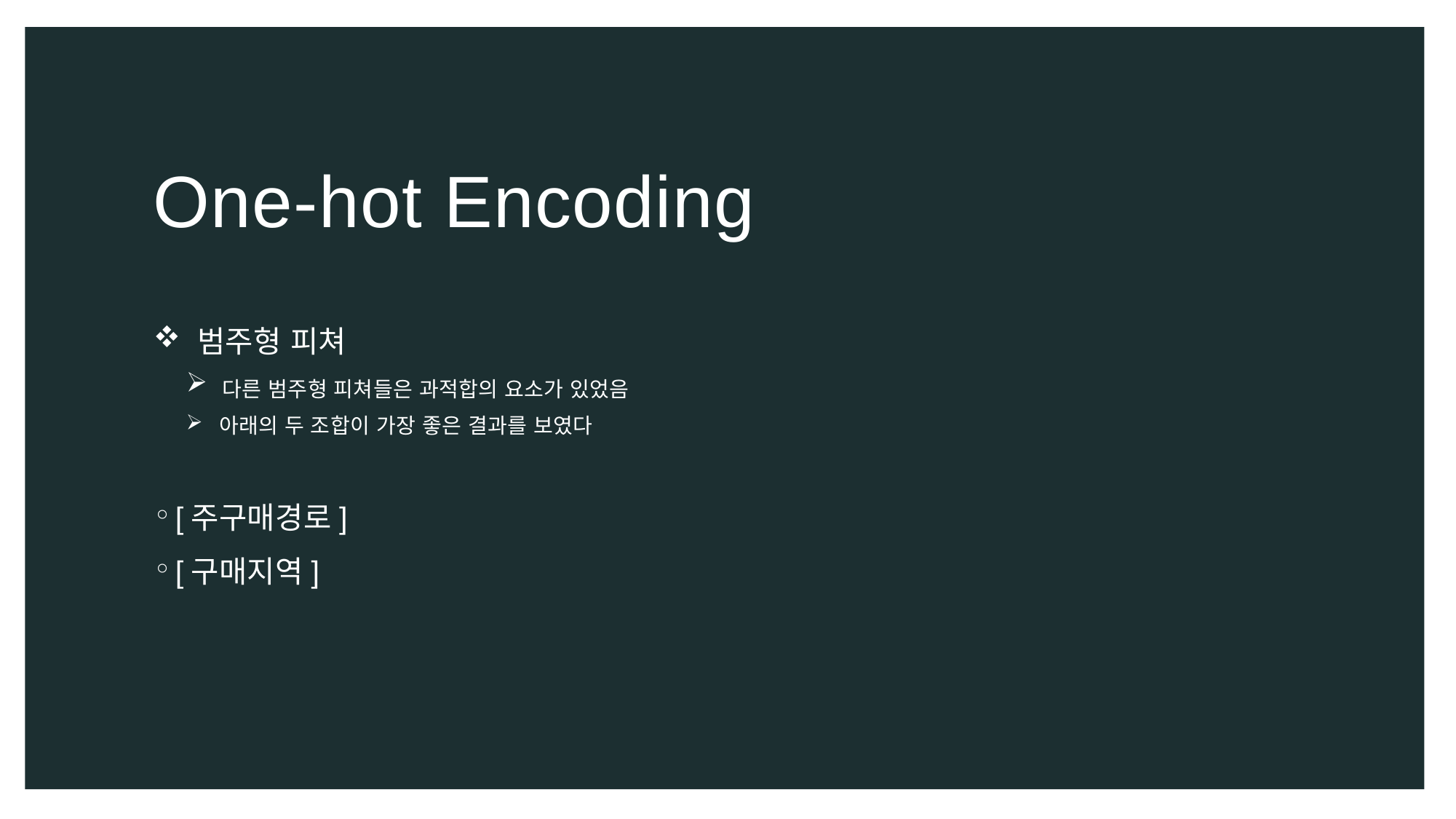

# One-hot Encoding
 범주형 피쳐
 다른 범주형 피쳐들은 과적합의 요소가 있었음
 아래의 두 조합이 가장 좋은 결과를 보였다

[주구매경로]
[구매지역]